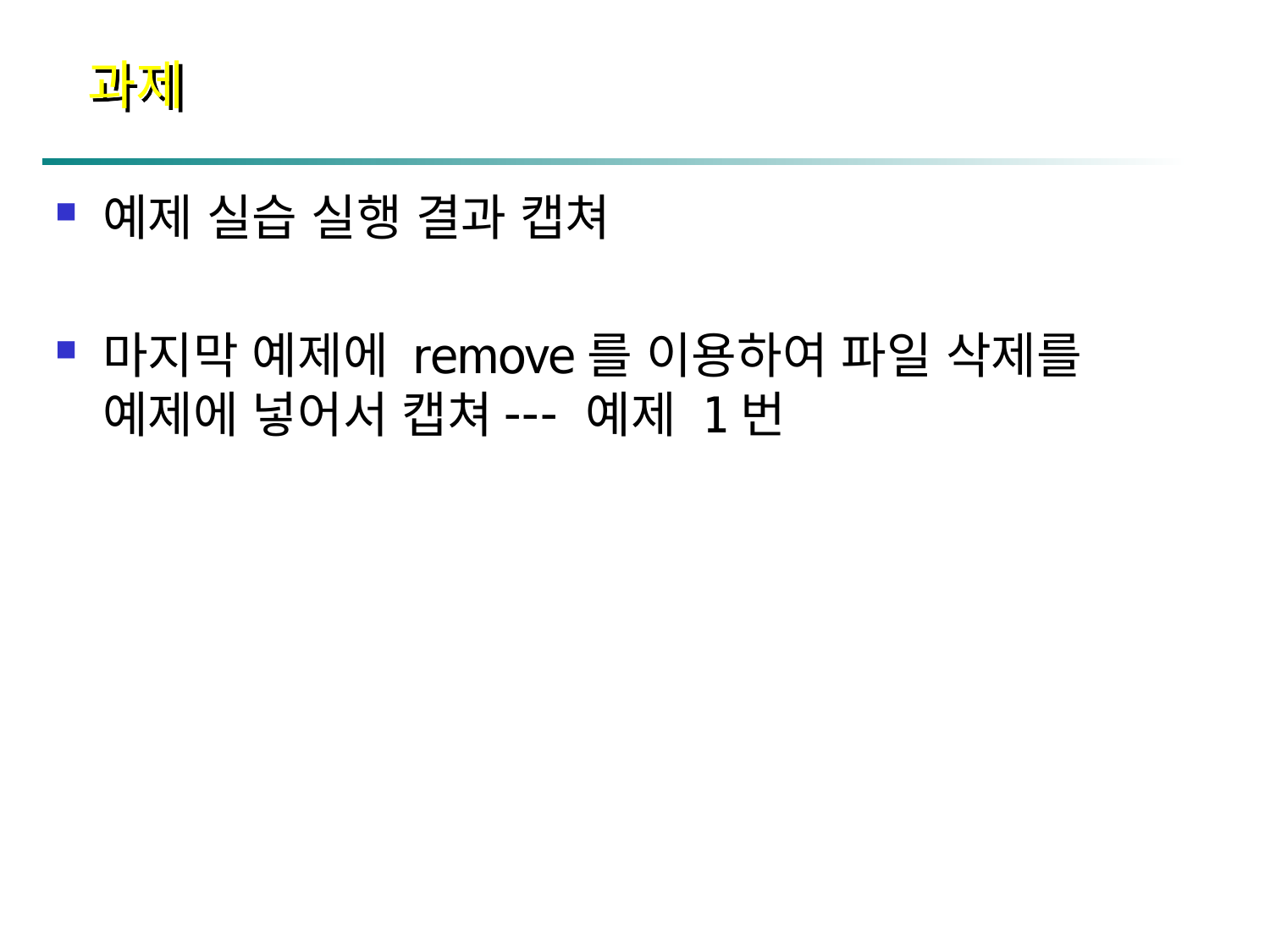

과제
예제 실습 실행 결과 캡쳐

마지막 예제에 remove를 이용하여 파일 삭제를 예제에 넣어서 캡쳐--- 예제 1번